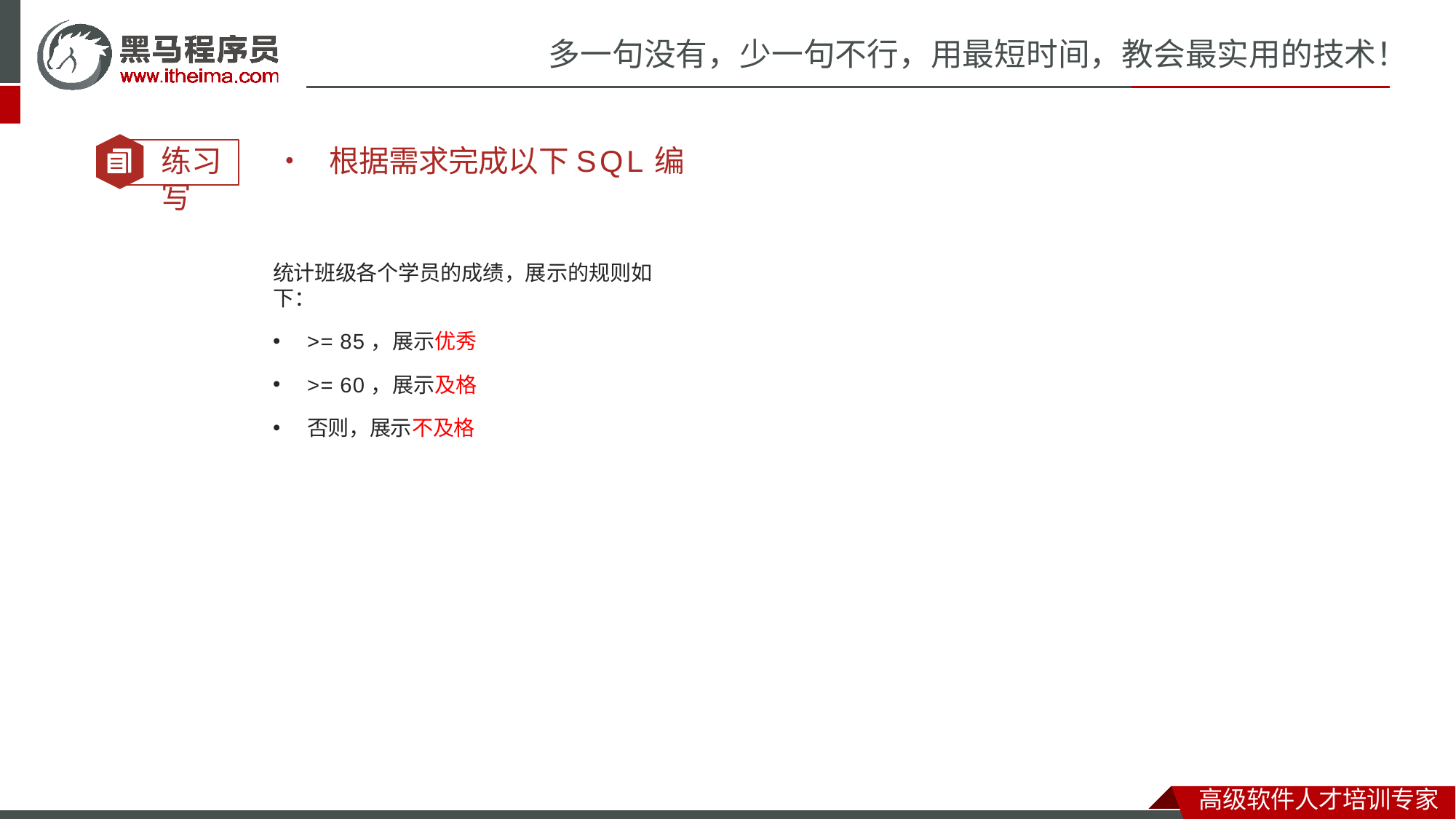

# 多一句没有，少一句不行，用最短时间，教会最实用的技术！

练习	•	根据需求完成以下SQL编写

统计班级各个学员的成绩，展示的规则如下：
>= 85，展示优秀
>= 60，展示及格
否则，展示不及格

高级软件人才培训专家